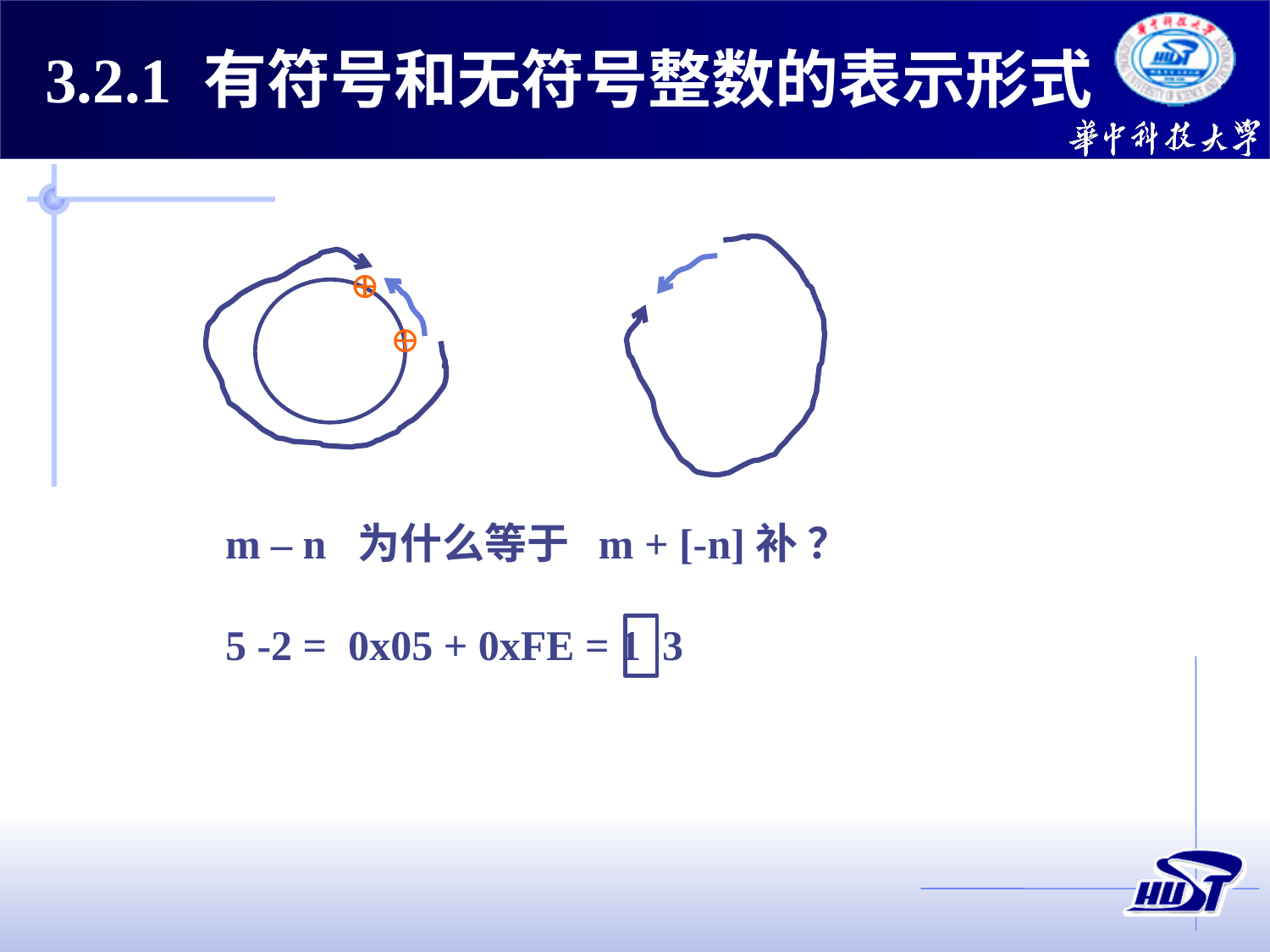

3.2.1 有符号和无符号整数的表示形式

m – n  为什么等于  m + [-n]补 ？

5 -2 =  0x05 + 0xFE = 1  3